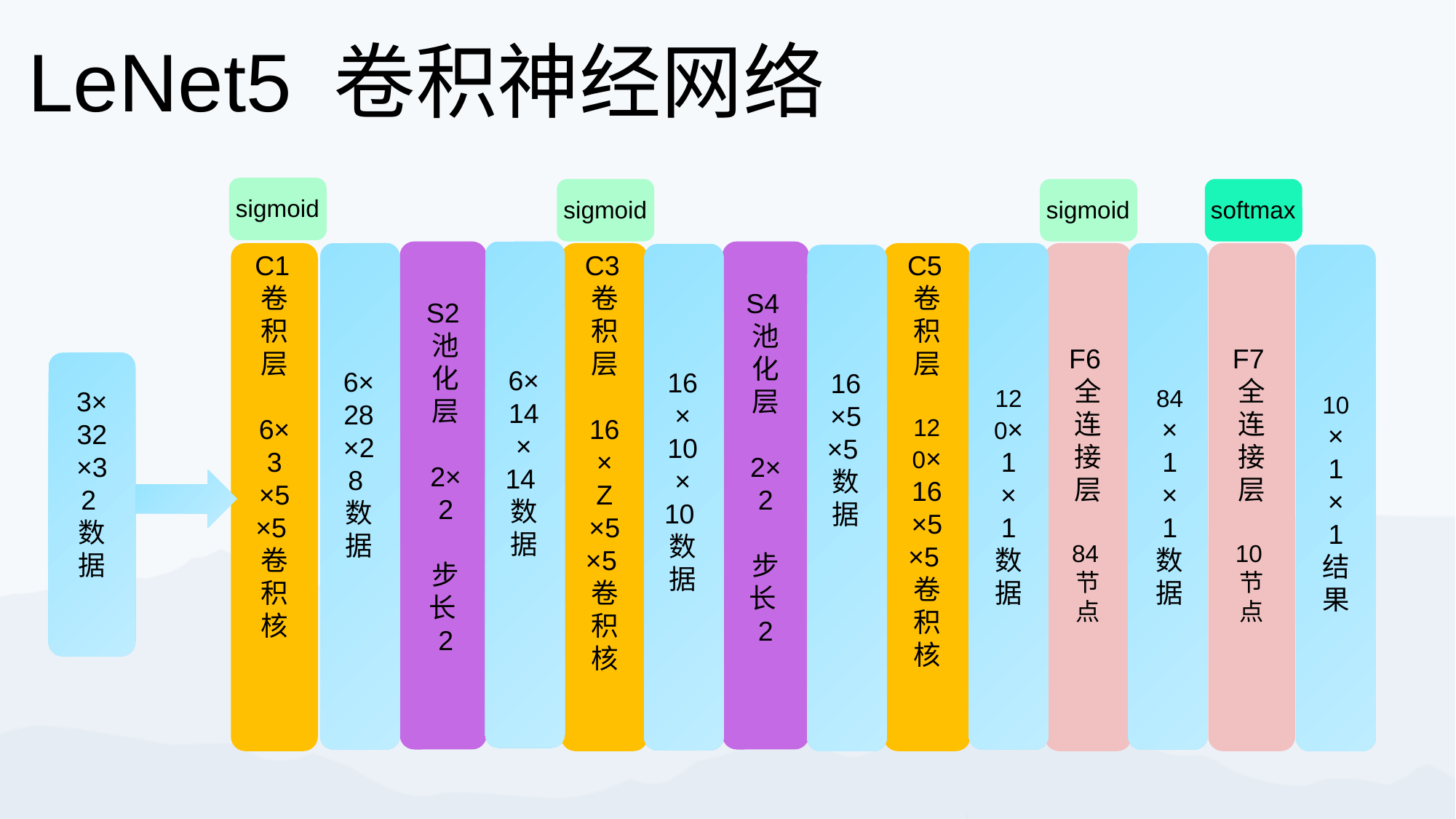

LeNet5 卷积神经网络

sigmoid
sigmoid
sigmoid
softmax

C1卷积层

6×
3 ×5 ×5卷积核

C3卷积层

16×
Z ×5 ×5卷积核

C5卷积层

120×
16 ×5 ×5卷积核

S4池化层

2×2

步长2
S2池化层

2×2

步长2
F6全连接层

84节点
F7全连接层

10节点

6×
14×
14数据

6×28×28数据

16×
10×
10数据

16×5×5数据

120×
1
×
1
数据

84×
1
×
1
数据

3×32×32数据

10×
1
×
1
结果